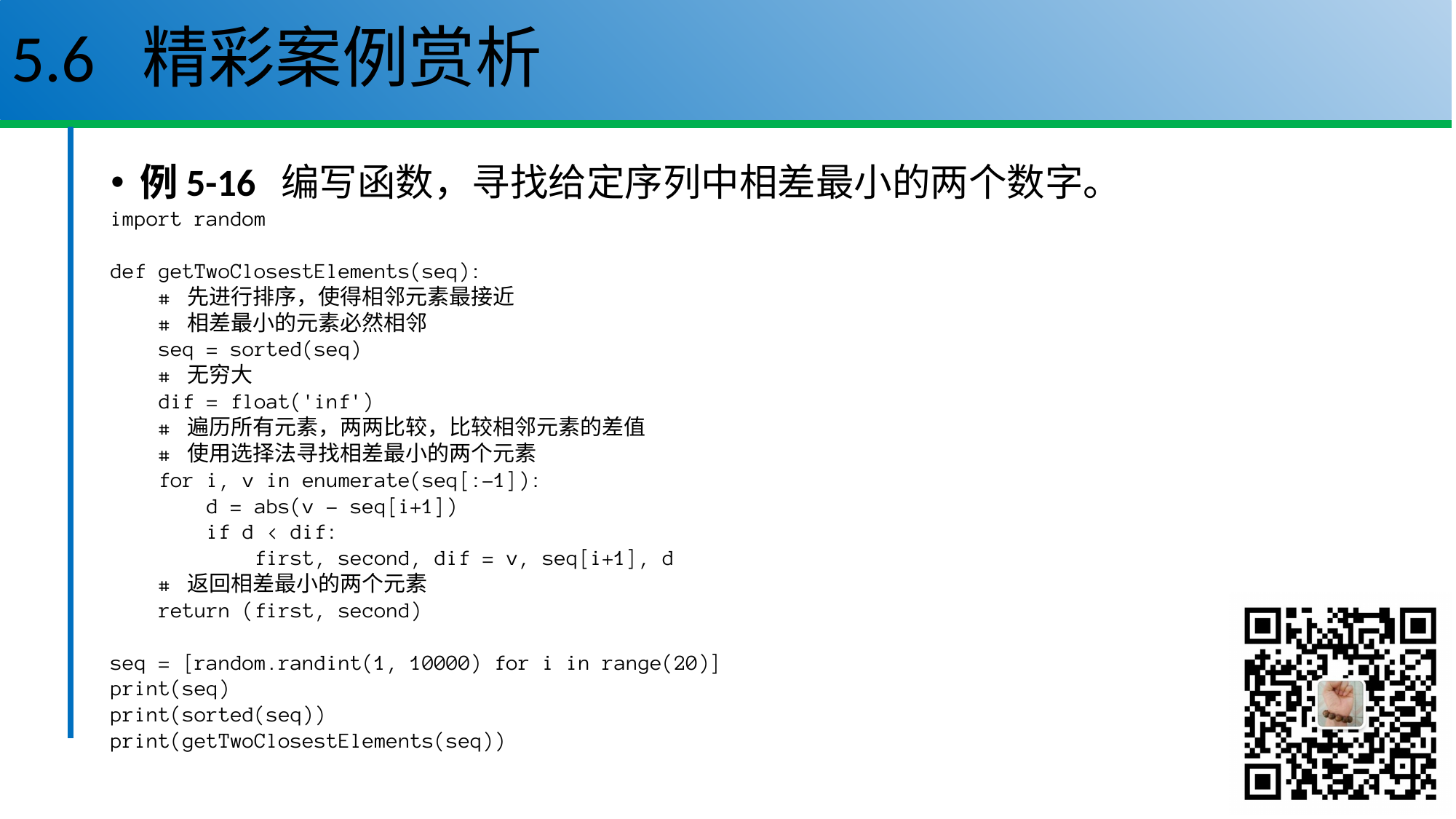

# 5.6  精彩案例赏析
例5-16  编写函数，寻找给定序列中相差最小的两个数字。
import random

def getTwoClosestElements(seq):
    # 先进行排序，使得相邻元素最接近
    # 相差最小的元素必然相邻
    seq = sorted(seq)
    # 无穷大
    dif = float('inf')
    # 遍历所有元素，两两比较，比较相邻元素的差值
    # 使用选择法寻找相差最小的两个元素
    for i, v in enumerate(seq[:-1]):
        d = abs(v - seq[i+1])
        if d < dif:
            first, second, dif = v, seq[i+1], d
    # 返回相差最小的两个元素
    return (first, second)

seq = [random.randint(1, 10000) for i in range(20)]
print(seq)
print(sorted(seq))
print(getTwoClosestElements(seq))
54